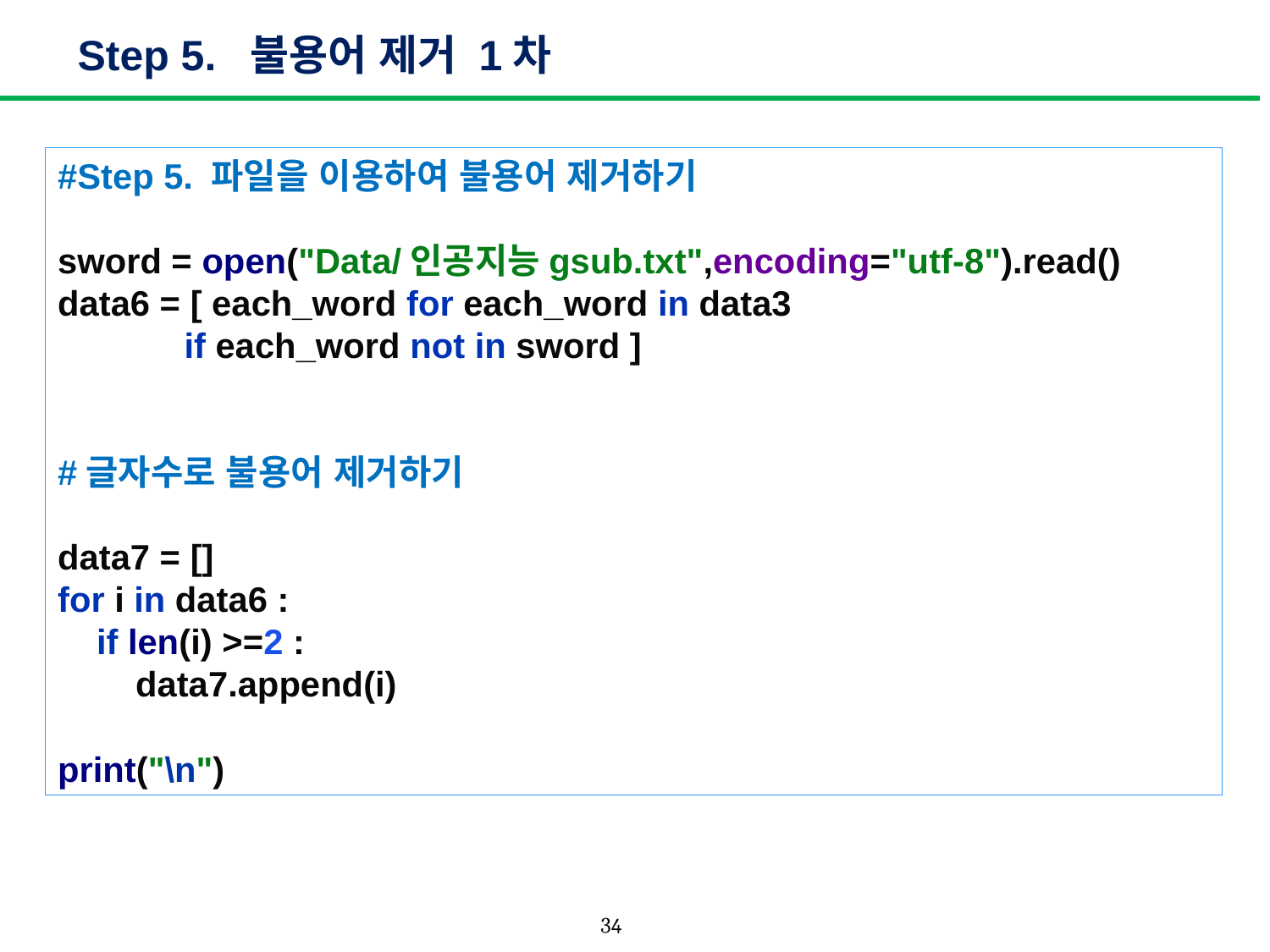

Step 5.  불용어 제거 1차
#Step 5. 파일을 이용하여 불용어 제거하기
sword = open("Data/인공지능gsub.txt",encoding="utf-8").read()
data6 = [ each_word for each_word in data3
             if each_word not in sword ]
#글자수로 불용어 제거하기
data7 = []
for i in data6 :
    if len(i) >=2 :
        data7.append(i)
print("\n")
34